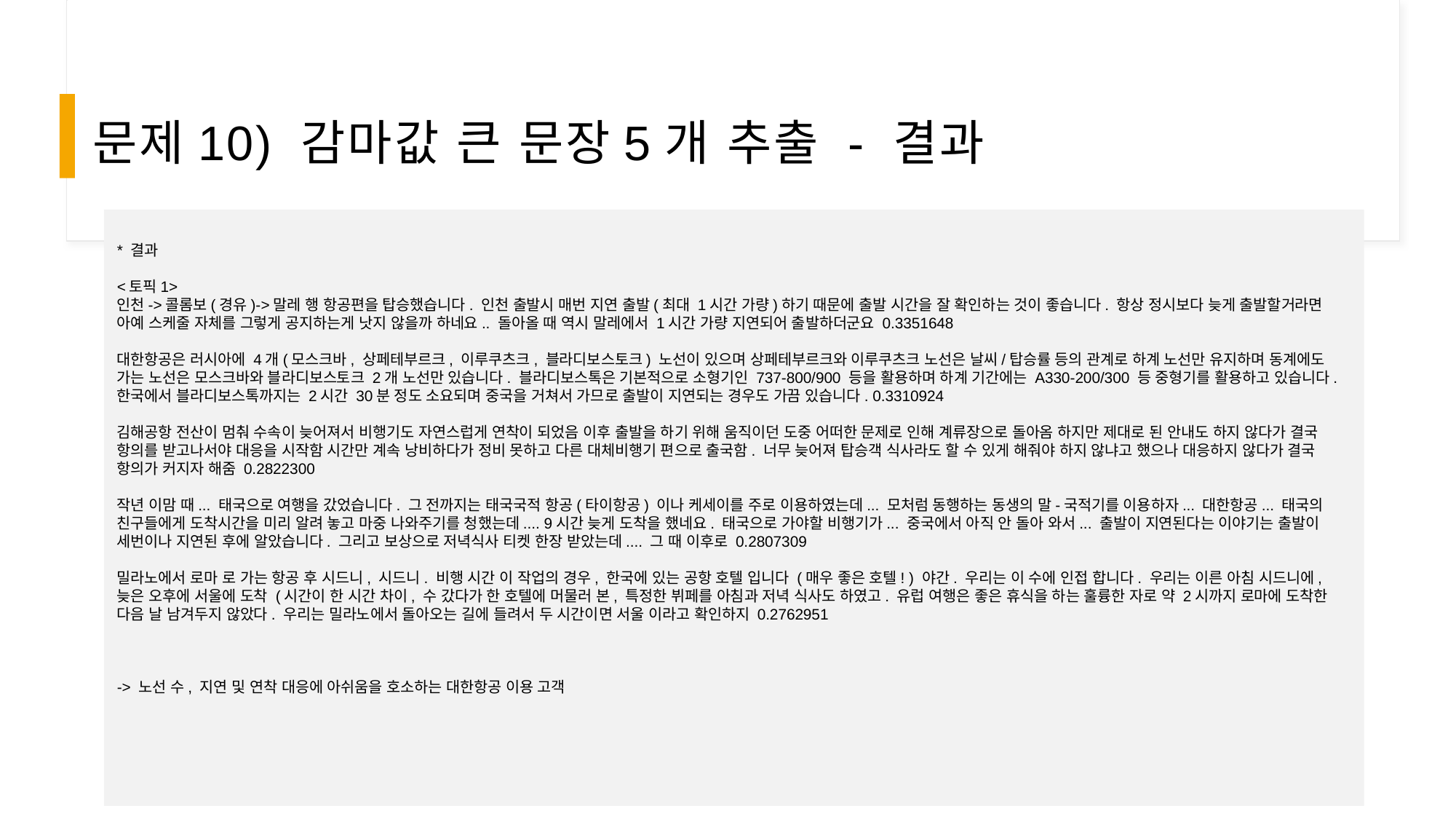

# 문제10) 감마값 큰 문장5개 추출 - 결과

* 결과

<토픽1>
인천->콜롬보(경유)->말레 행 항공편을 탑승했습니다. 인천 출발시 매번 지연 출발(최대 1시간 가량)하기 때문에 출발 시간을 잘 확인하는 것이 좋습니다. 항상 정시보다 늦게 출발할거라면 아예 스케줄 자체를 그렇게 공지하는게 낫지 않을까 하네요.. 돌아올 때 역시 말레에서 1시간 가량 지연되어 출발하더군요 0.3351648

대한항공은 러시아에 4개(모스크바, 상페테부르크, 이루쿠츠크, 블라디보스토크) 노선이 있으며 상페테부르크와 이루쿠츠크 노선은 날씨/탑승률 등의 관계로 하계 노선만 유지하며 동계에도 가는 노선은 모스크바와 블라디보스토크 2개 노선만 있습니다. 블라디보스톡은 기본적으로 소형기인 737-800/900 등을 활용하며 하계 기간에는 A330-200/300 등 중형기를 활용하고 있습니다. 한국에서 블라디보스톡까지는 2시간 30분 정도 소요되며 중국을 거쳐서 가므로 출발이 지연되는 경우도 가끔 있습니다. 0.3310924

김해공항 전산이 멈춰 수속이 늦어져서 비행기도 자연스럽게 연착이 되었음 이후 출발을 하기 위해 움직이던 도중 어떠한 문제로 인해 계류장으로 돌아옴 하지만 제대로 된 안내도 하지 않다가 결국 항의를 받고나서야 대응을 시작함 시간만 계속 낭비하다가 정비 못하고 다른 대체비행기 편으로 출국함. 너무 늦어져 탑승객 식사라도 할 수 있게 해줘야 하지 않냐고 했으나 대응하지 않다가 결국 항의가 커지자 해줌 0.2822300

작년 이맘 때... 태국으로 여행을 갔었습니다. 그 전까지는 태국국적 항공(타이항공) 이나 케세이를 주로 이용하였는데... 모처럼 동행하는 동생의 말-국적기를 이용하자... 대한항공... 태국의 친구들에게 도착시간을 미리 알려 놓고 마중 나와주기를 청했는데.... 9시간 늦게 도착을 했네요. 태국으로 가야할 비행기가... 중국에서 아직 안 돌아 와서... 출발이 지연된다는 이야기는 출발이 세번이나 지연된 후에 알았습니다. 그리고 보상으로 저녁식사 티켓 한장 받았는데.... 그 때 이후로 0.2807309

밀라노에서 로마 로 가는 항공 후 시드니, 시드니. 비행 시간 이 작업의 경우, 한국에 있는 공항 호텔 입니다 (매우 좋은 호텔! ) 야간. 우리는 이 수에 인접 합니다. 우리는 이른 아침 시드니에, 늦은 오후에 서울에 도착 (시간이 한 시간 차이, 수 갔다가 한 호텔에 머물러 본, 특정한 뷔페를 아침과 저녁 식사도 하였고. 유럽 여행은 좋은 휴식을 하는 훌륭한 자로 약 2시까지 로마에 도착한 다음 날 남겨두지 않았다. 우리는 밀라노에서 돌아오는 길에 들려서 두 시간이면 서울 이라고 확인하지 0.2762951

-> 노선 수, 지연 및 연착 대응에 아쉬움을 호소하는 대한항공 이용 고객

#9. 각각의 토픽들에 대해서 어떠한 단어가 토픽의 내용을 구분한지 알기 위해 각 토픽 별  beta 값이 큰 중요단어 10개에 대한 막대그래프를 한 페이지에 그리고 설명을 하시오.